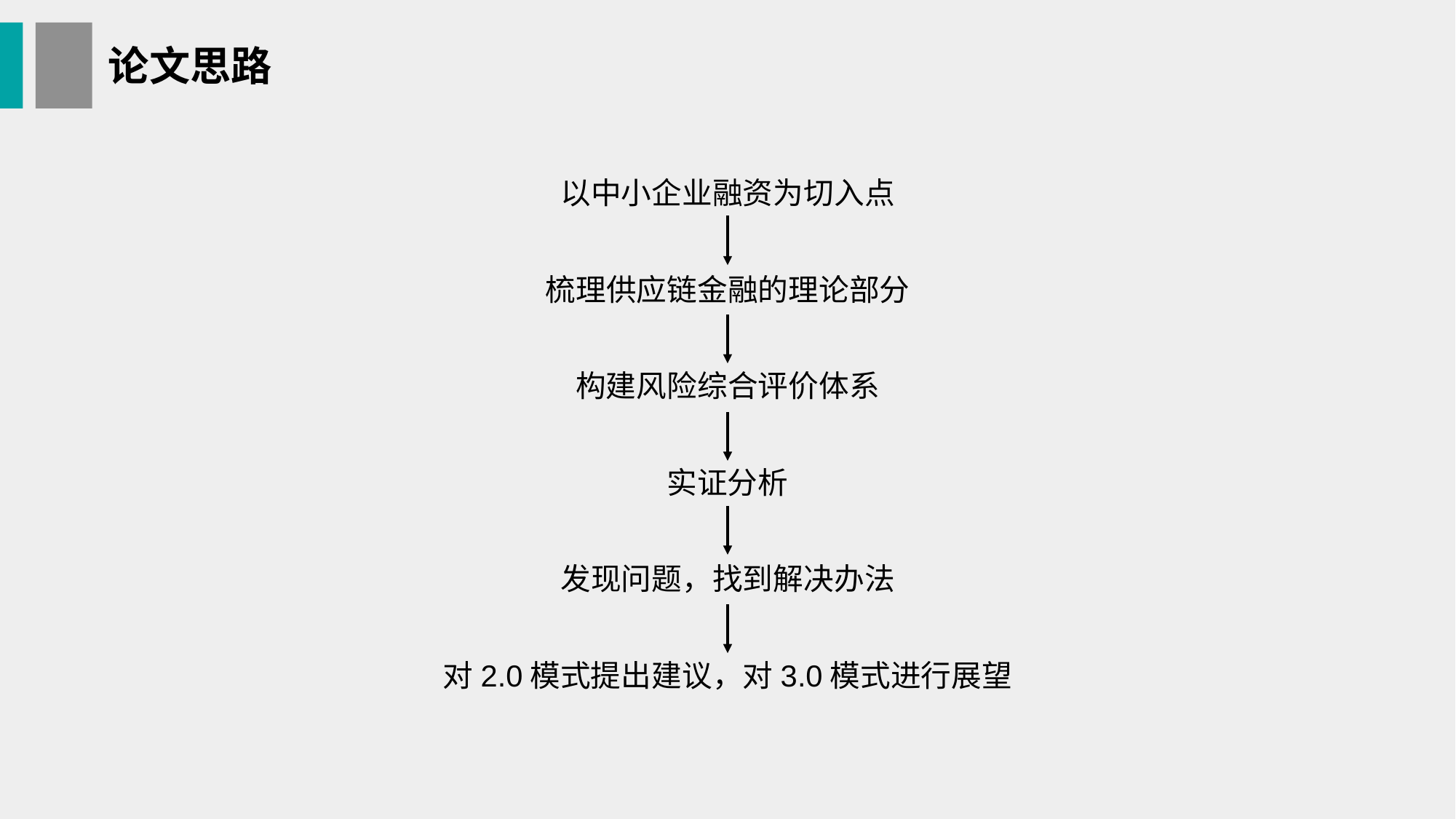

论文思路
以中小企业融资为切入点
梳理供应链金融的理论部分
构建风险综合评价体系
实证分析
发现问题，找到解决办法
对2.0模式提出建议，对3.0模式进行展望